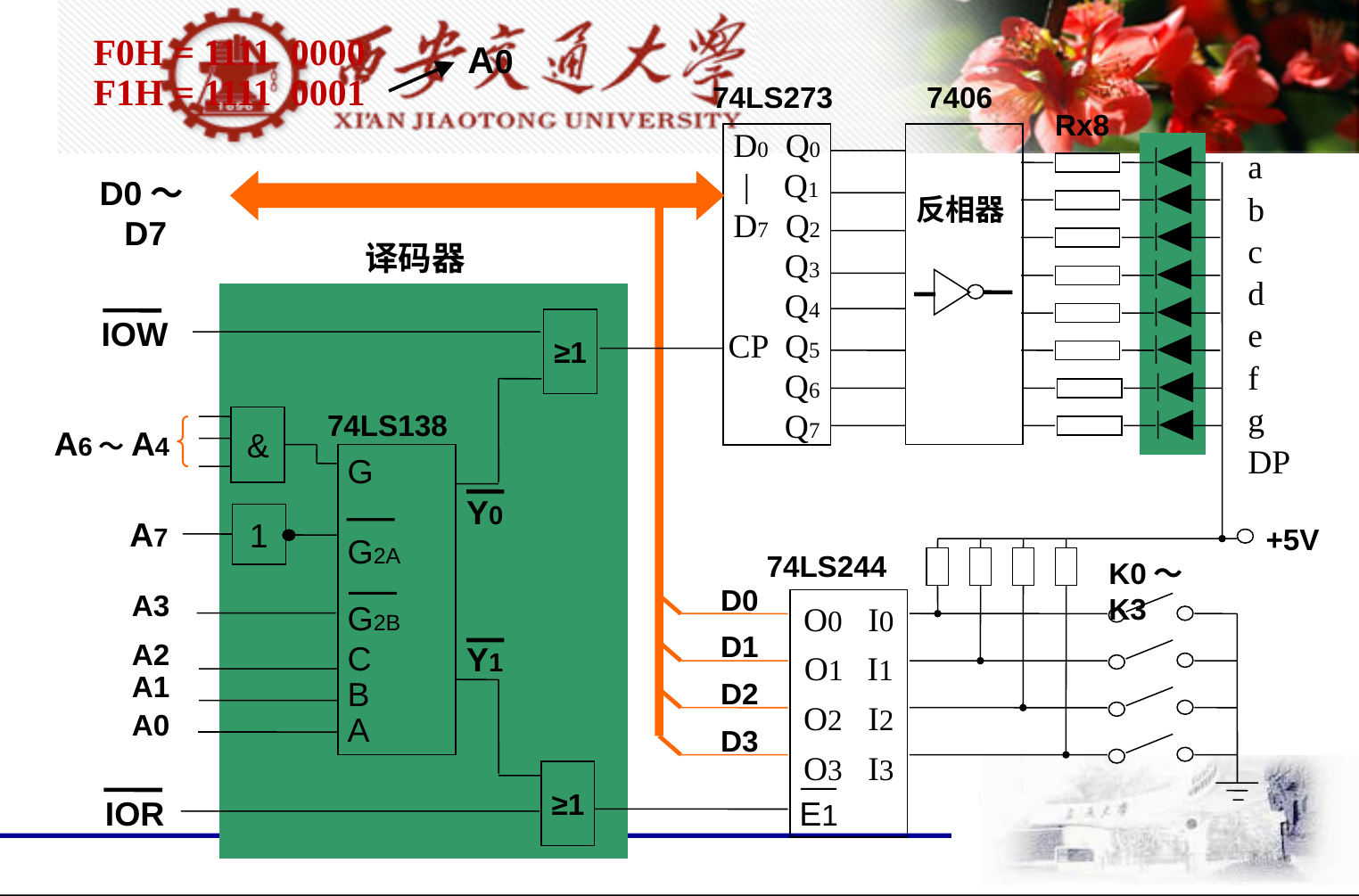

A0
F0H = 1111  0000
F1H = 1111  0001

74LS273
7406
Rx8

D0  Q0
 |    Q1
D7  Q2
      Q3
      Q4
CP  Q5
      Q6
      Q7

a
b
c
d
e
f
g
DP

D0～D7

反相器

译码器

≥1

IOW

&
74LS138

A6～A4

 G

 G2A

 G2B
 C
 B
 A

Y0

1
A7
+5V

74LS244
K0～K3

D0

O0   I0
O1   I1
O2   I2
O3   I3
 E1
A3

D1
Y1

A2

A1

D2

A0
D3

≥1

IOR